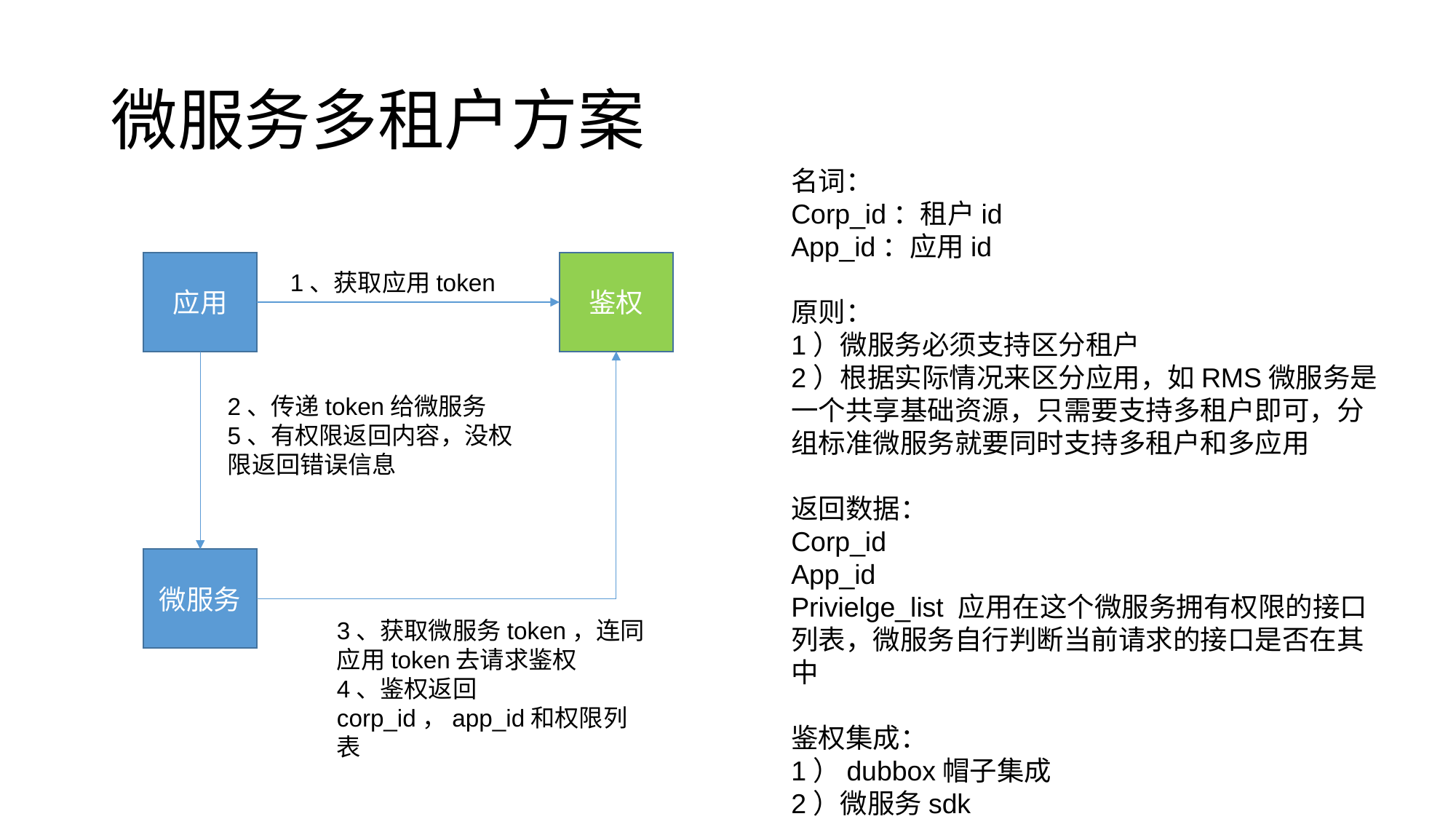

# 微服务多租户方案
名词：
Corp_id：租户id
App_id：应用id

原则：
1）微服务必须支持区分租户
2）根据实际情况来区分应用，如RMS微服务是一个共享基础资源，只需要支持多租户即可，分组标准微服务就要同时支持多租户和多应用

返回数据：
Corp_id
App_id
Privielge_list 应用在这个微服务拥有权限的接口列表，微服务自行判断当前请求的接口是否在其中

鉴权集成：
1）dubbox帽子集成
2）微服务sdk
应用
鉴权
1、获取应用token
2、传递token给微服务
5、有权限返回内容，没权限返回错误信息
微服务
3、获取微服务token，连同应用token去请求鉴权
4、鉴权返回corp_id，app_id和权限列表